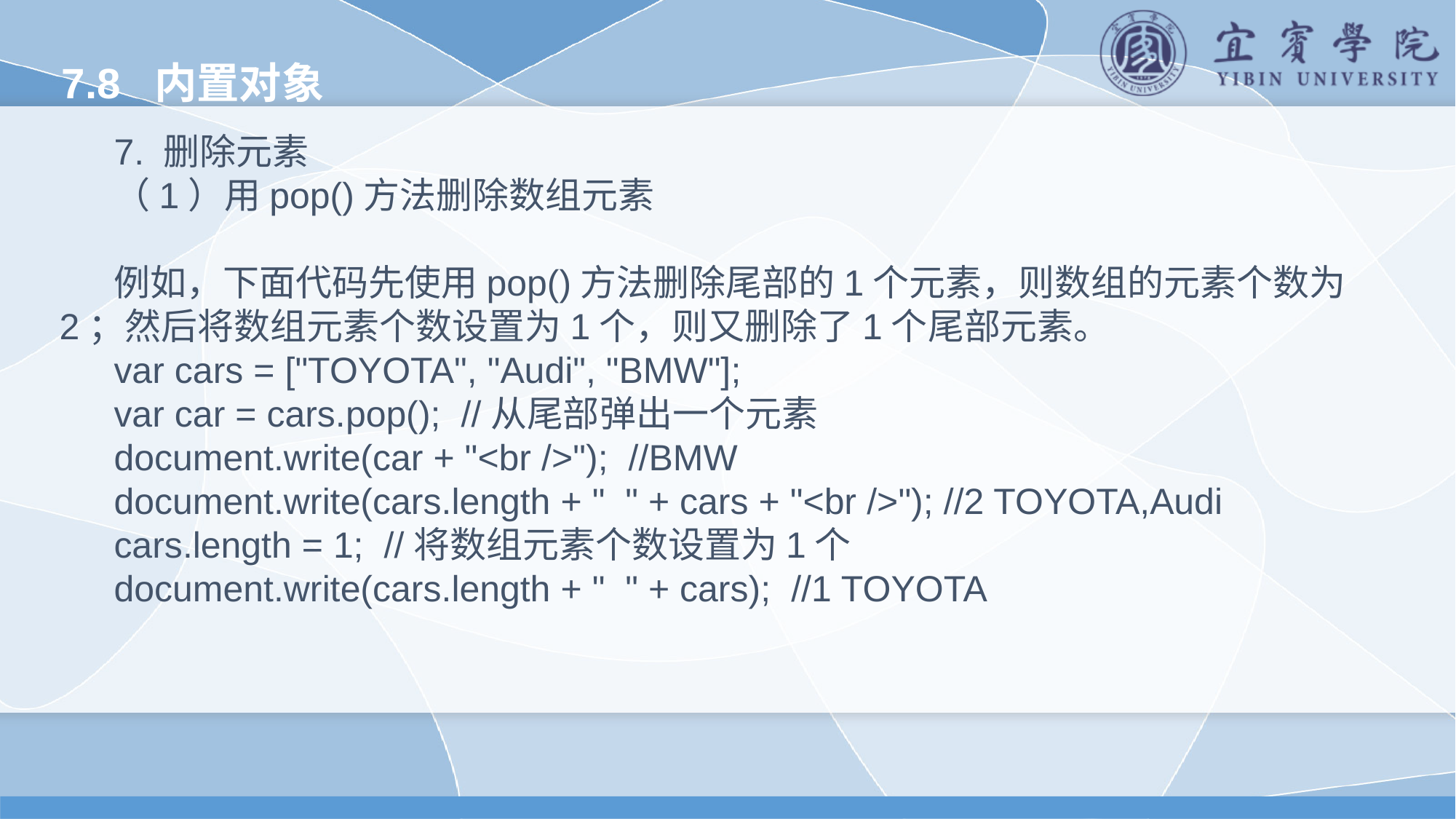

7.8  内置对象
7. 删除元素
（1）用pop()方法删除数组元素

例如，下面代码先使用pop()方法删除尾部的1个元素，则数组的元素个数为2；然后将数组元素个数设置为1个，则又删除了1个尾部元素。
var cars = ["TOYOTA", "Audi", "BMW"];
var car = cars.pop();  //从尾部弹出一个元素
document.write(car + "<br />");  //BMW
document.write(cars.length + "  " + cars + "<br />"); //2 TOYOTA,Audi
cars.length = 1;  //将数组元素个数设置为1个
document.write(cars.length + "  " + cars);  //1 TOYOTA